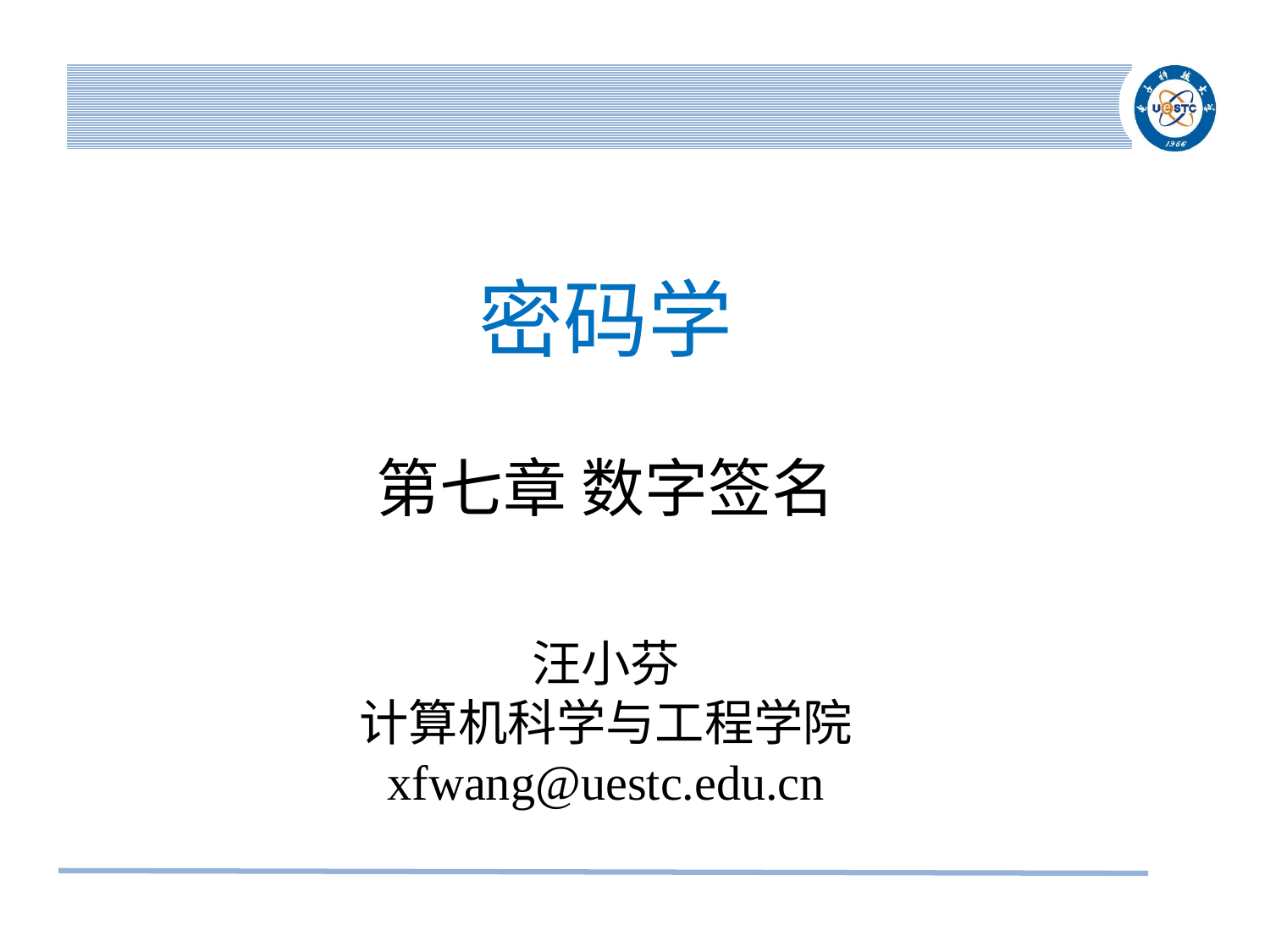

# 密码学
第七章 数字签名
汪小芬
计算机科学与工程学院
xfwang@uestc.edu.cn